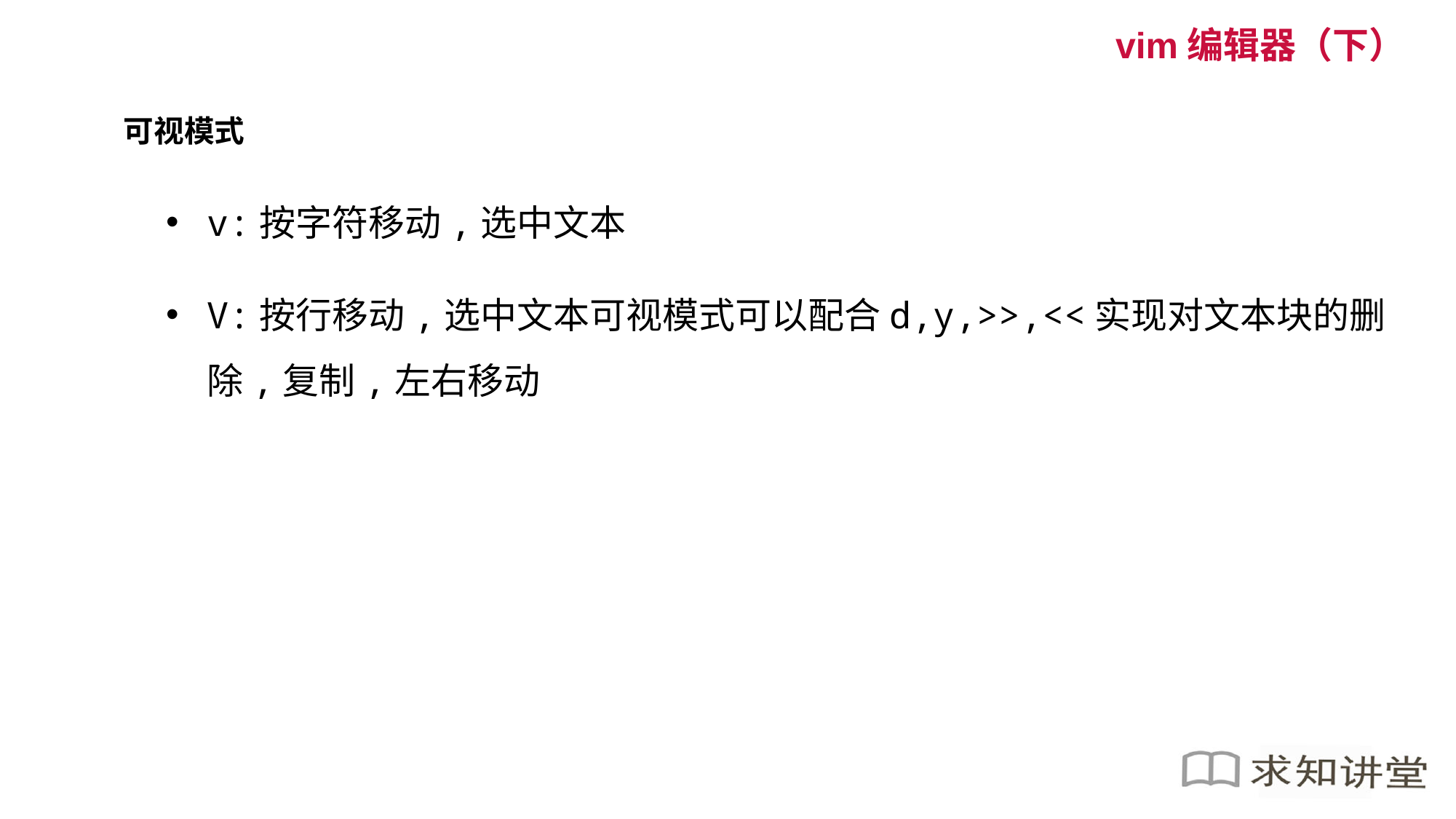

vim编辑器（下）
可视模式
v:按字符移动,选中文本
V:按行移动,选中文本可视模式可以配合d,y,>>,<<实现对文本块的删除,复制,左右移动